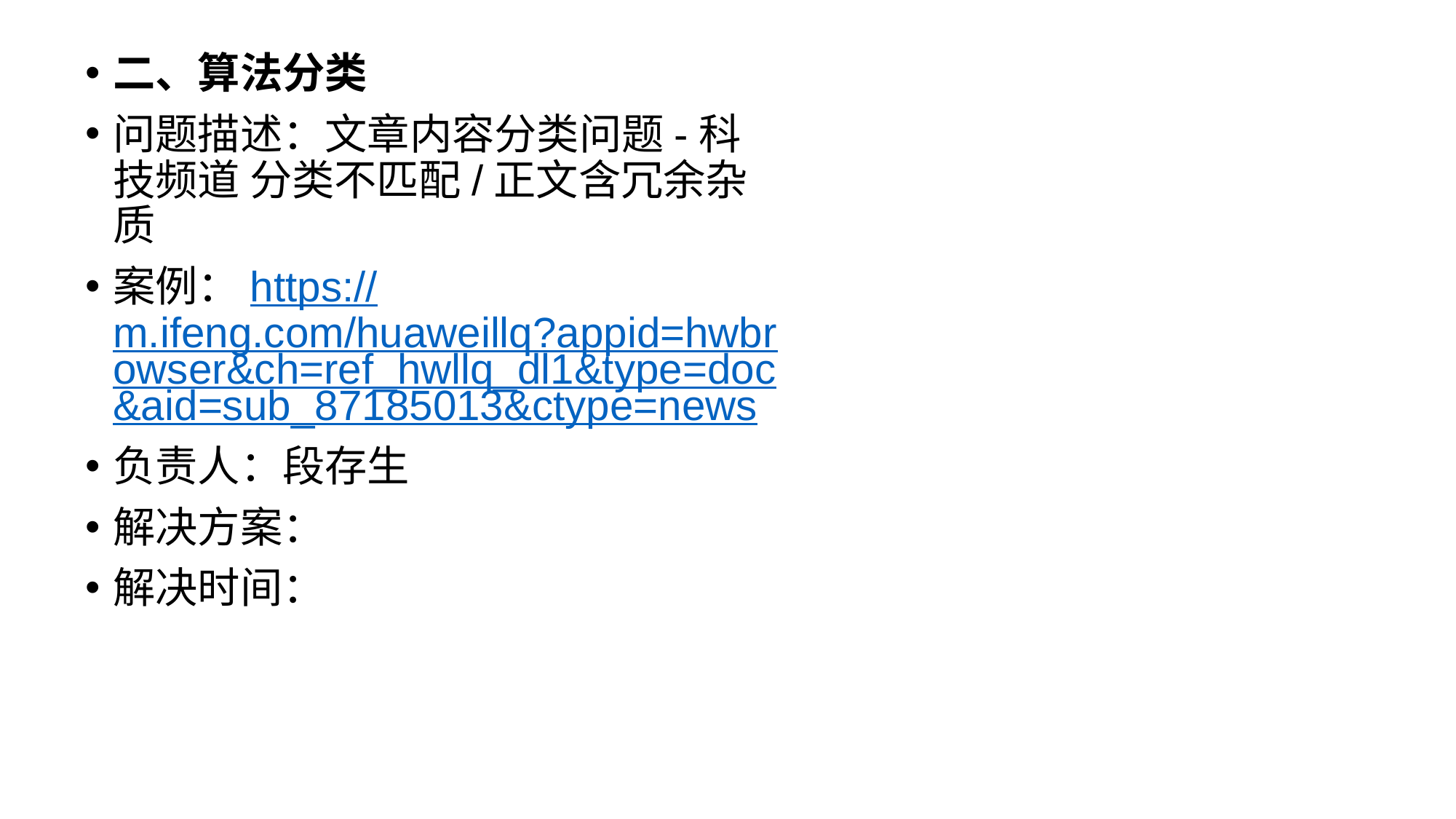

二、算法分类
问题描述：文章内容分类问题-科技频道 分类不匹配/正文含冗余杂质
案例：https://m.ifeng.com/huaweillq?appid=hwbrowser&ch=ref_hwllq_dl1&type=doc&aid=sub_87185013&ctype=news
负责人：段存生
解决方案：
解决时间：